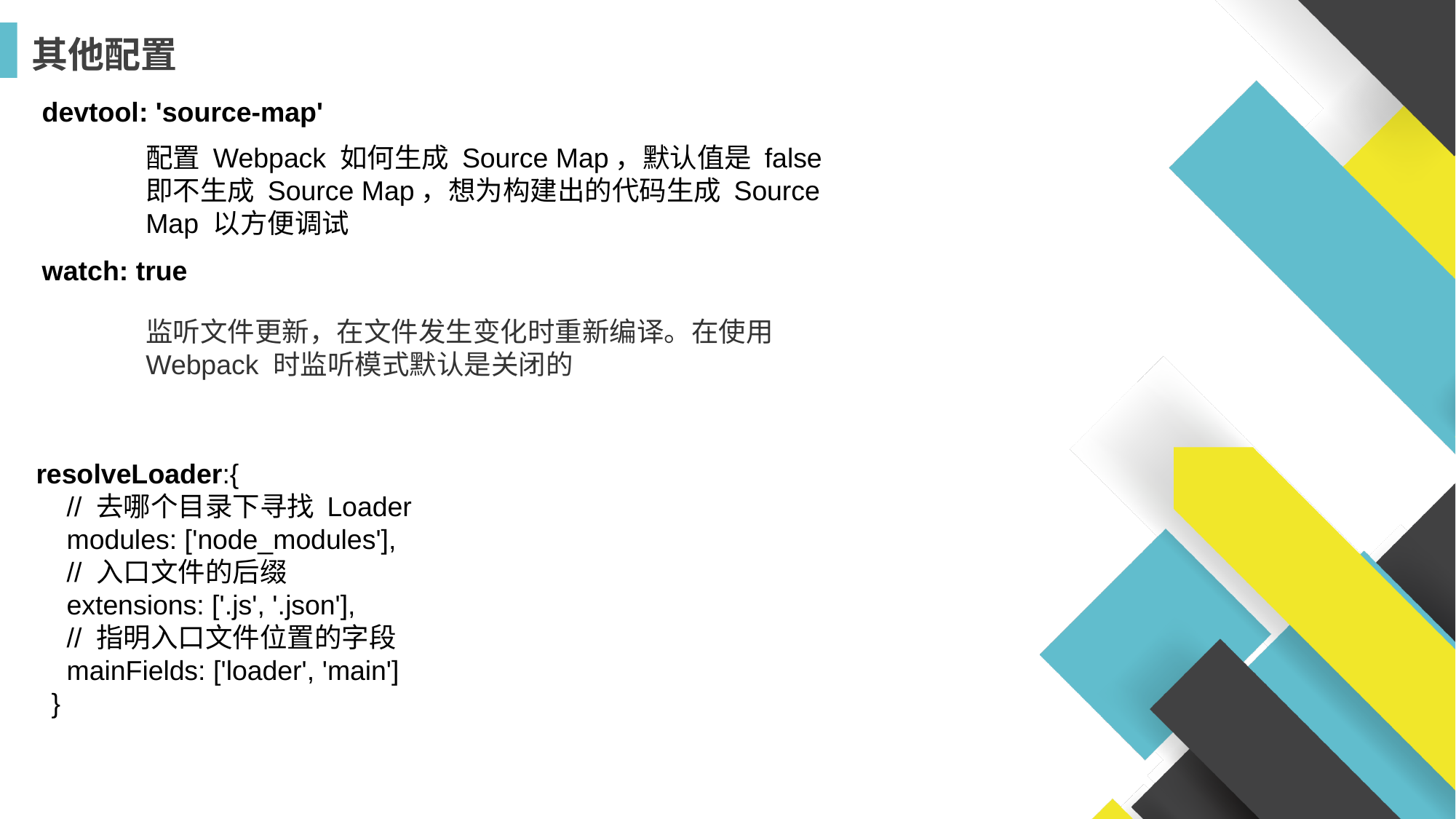

其他配置
devtool: 'source-map'
配置 Webpack 如何生成 Source Map，默认值是 false 即不生成 Source Map，想为构建出的代码生成 Source Map 以方便调试
watch: true
监听文件更新，在文件发生变化时重新编译。在使用 Webpack 时监听模式默认是关闭的
resolveLoader:{
    // 去哪个目录下寻找 Loader
    modules: ['node_modules'],
    // 入口文件的后缀
    extensions: ['.js', '.json'],
    // 指明入口文件位置的字段
    mainFields: ['loader', 'main']
  }